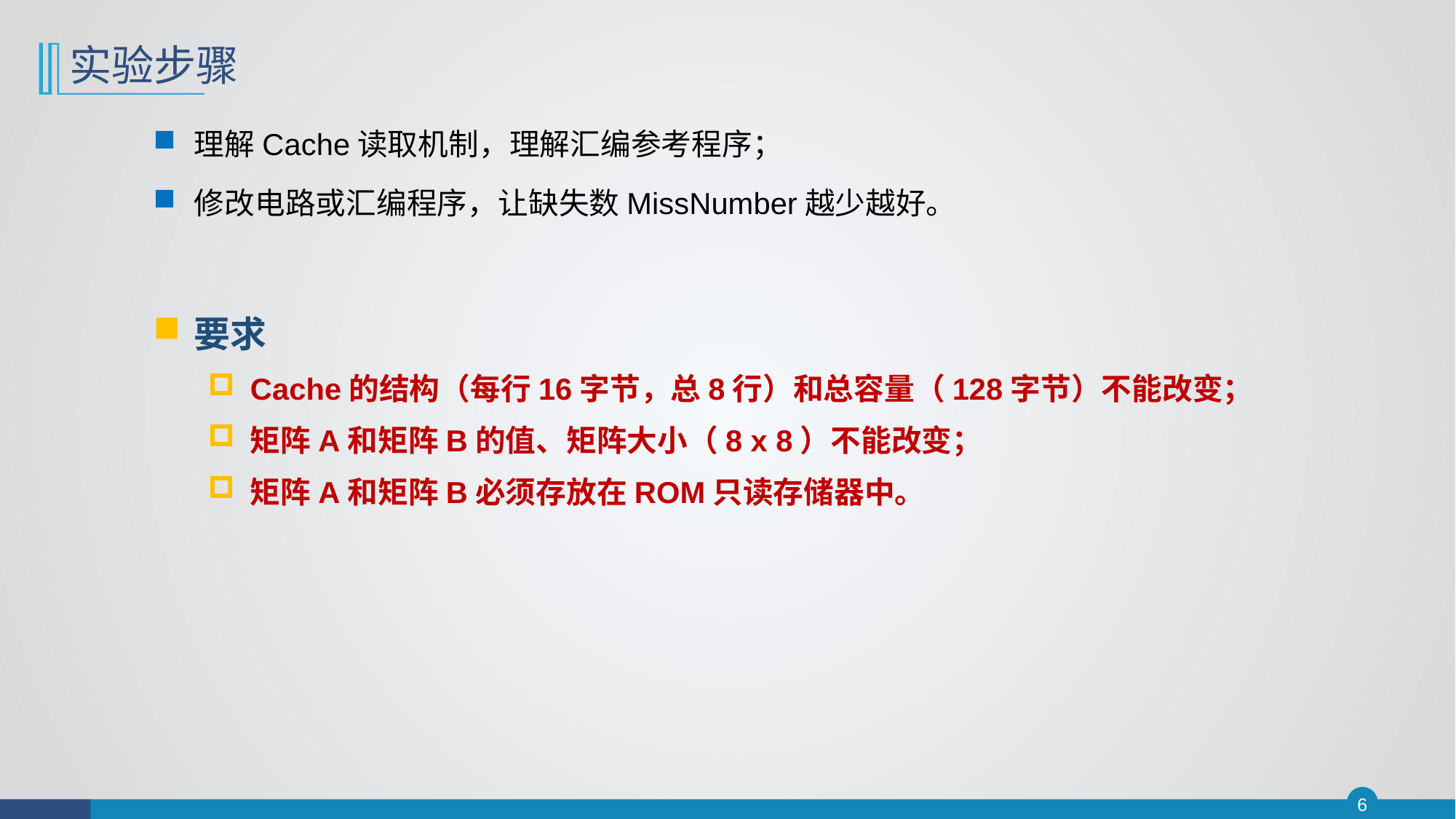

# 实验步骤
理解Cache读取机制，理解汇编参考程序；
修改电路或汇编程序，让缺失数MissNumber越少越好。
要求
Cache的结构（每行16字节，总8行）和总容量（128字节）不能改变；
矩阵A和矩阵B的值、矩阵大小（8 x 8）不能改变；
矩阵A和矩阵B必须存放在ROM只读存储器中。